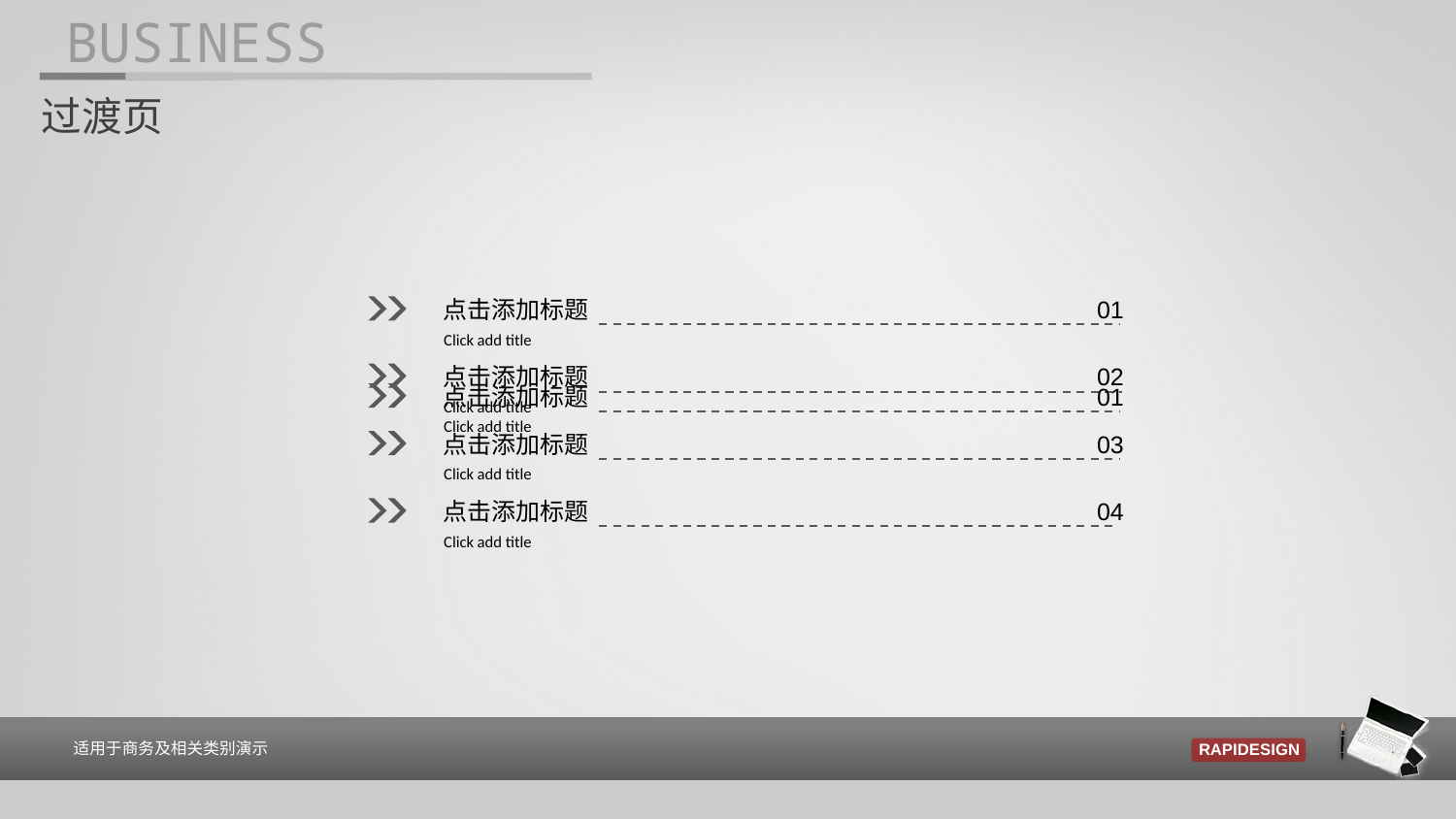

BUSINESS

过渡页
点击添加标题
0
1

Click add title

点击添加标题
0
2

Click add title

点击添加标题
0
3

Click add title

点击添加标题
0
4

Click add title

点击添加标题
0
1

Click add title